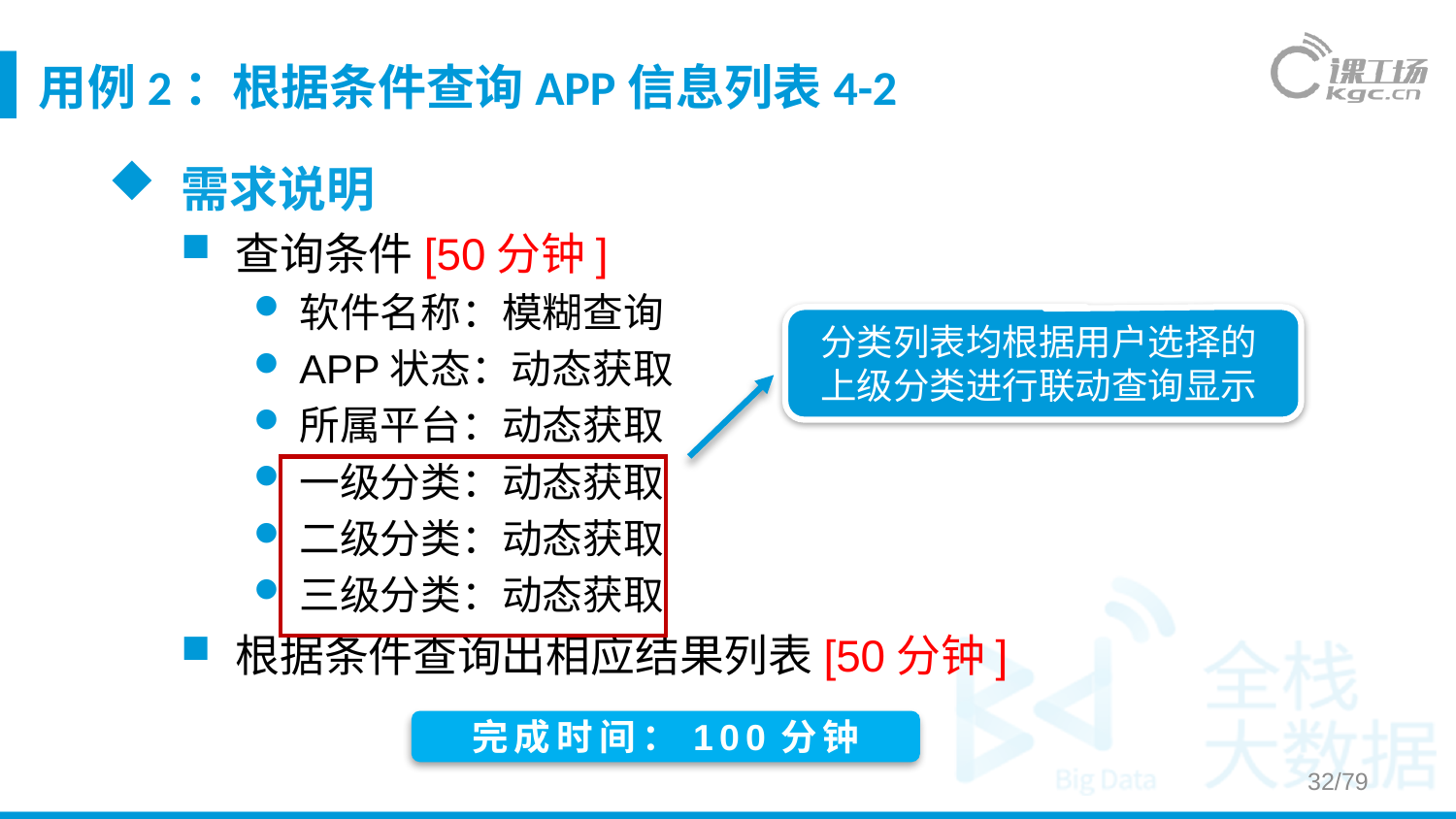

# 用例2：根据条件查询APP信息列表4-2
需求说明
查询条件[50分钟]
软件名称：模糊查询
APP状态：动态获取
所属平台：动态获取
一级分类：动态获取
二级分类：动态获取
三级分类：动态获取
根据条件查询出相应结果列表[50分钟]
分类列表均根据用户选择的上级分类进行联动查询显示

完成时间：100分钟
32/79